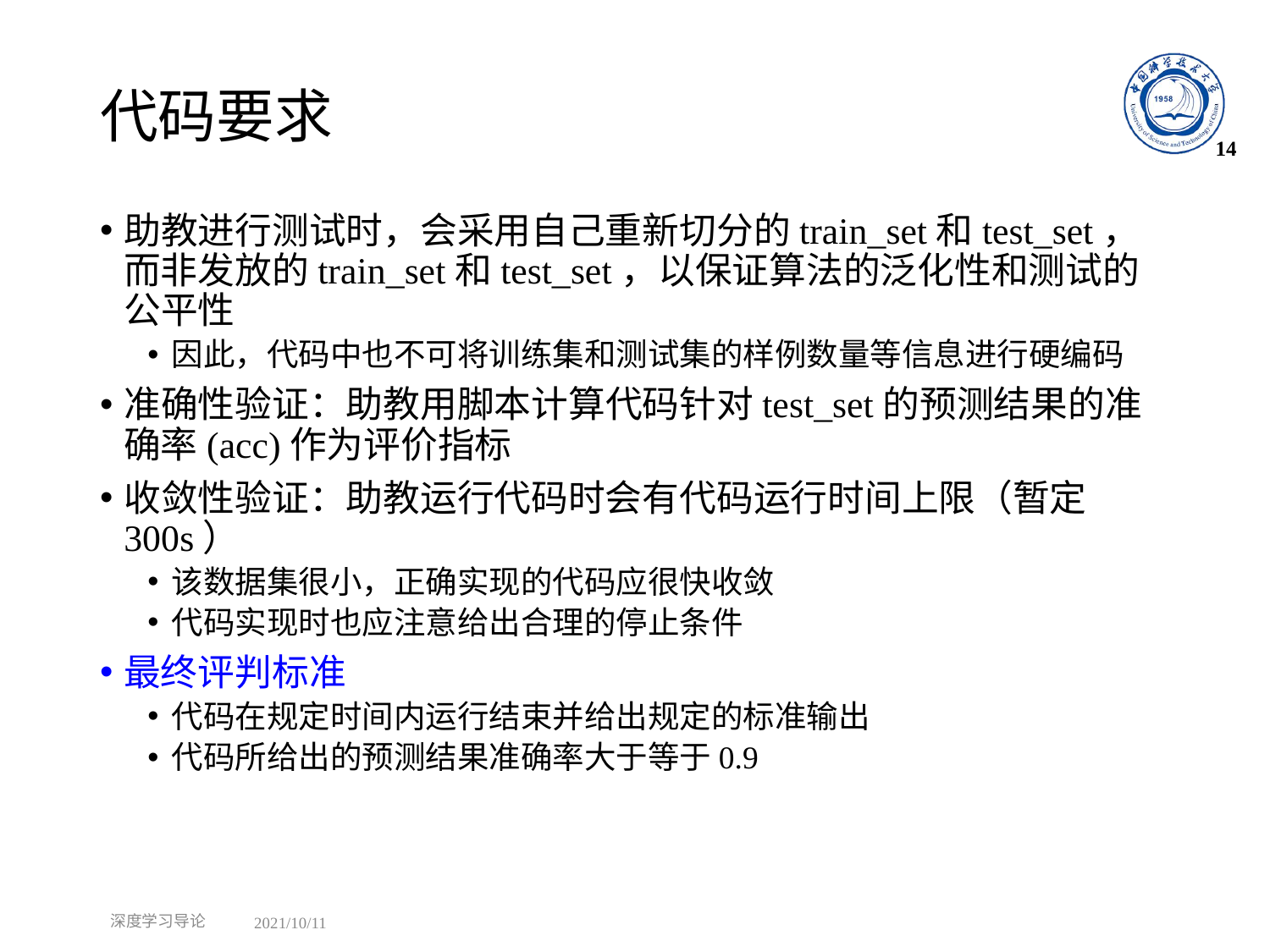

# 代码要求
14
助教进行测试时，会采用自己重新切分的train_set和test_set，而非发放的train_set和test_set，以保证算法的泛化性和测试的公平性
因此，代码中也不可将训练集和测试集的样例数量等信息进行硬编码
准确性验证：助教用脚本计算代码针对test_set的预测结果的准确率(acc)作为评价指标
收敛性验证：助教运行代码时会有代码运行时间上限（暂定300s）
该数据集很小，正确实现的代码应很快收敛
代码实现时也应注意给出合理的停止条件
最终评判标准
代码在规定时间内运行结束并给出规定的标准输出
代码所给出的预测结果准确率大于等于0.9
深度学习导论
2021/10/11